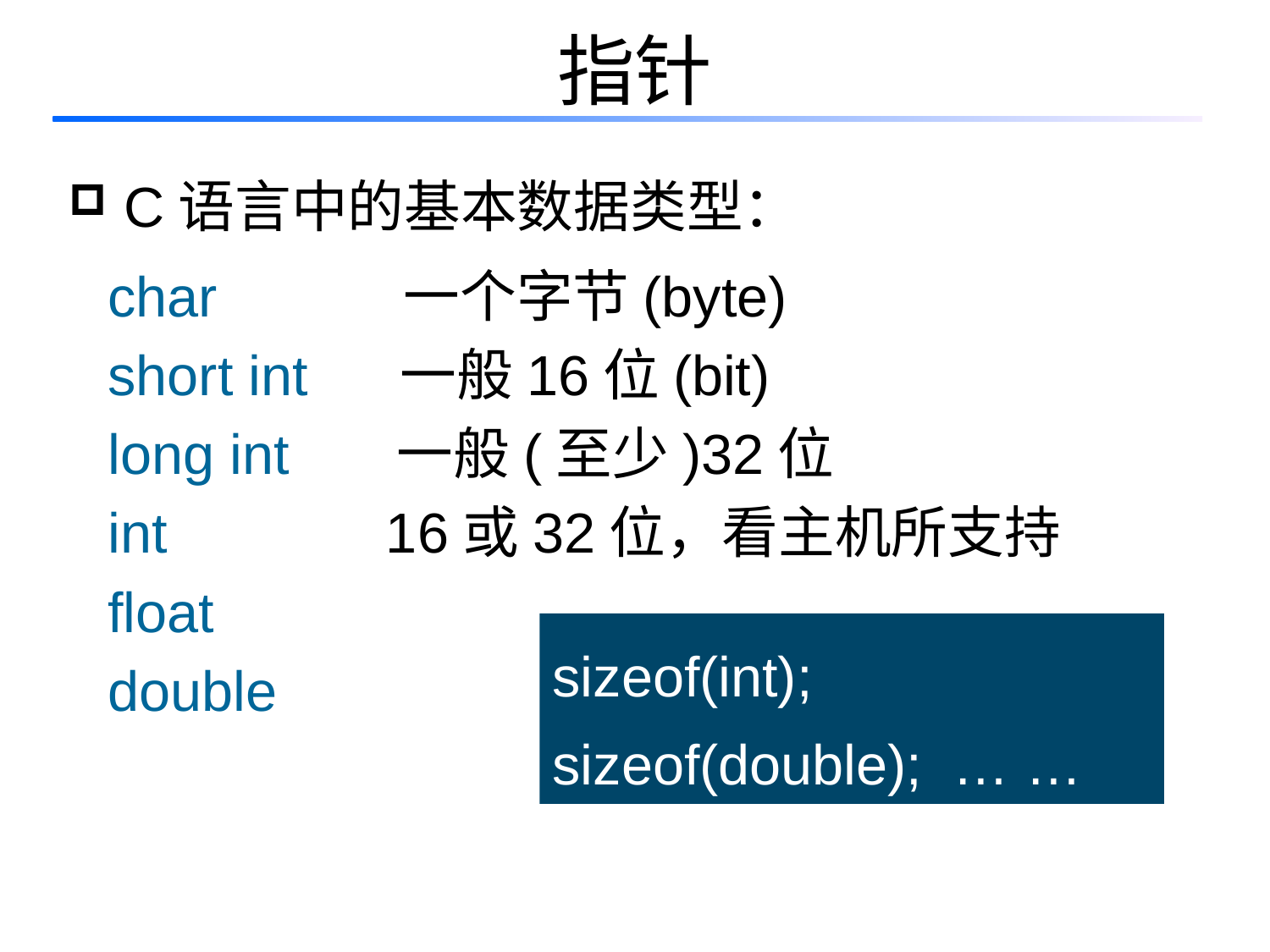

# 指针

 C语言中的基本数据类型：
char           一个字节(byte)
short int     一般16位(bit)
long int      一般(至少)32位
int              16或32位，看主机所支持
float
double
sizeof(int);
sizeof(double);  … …